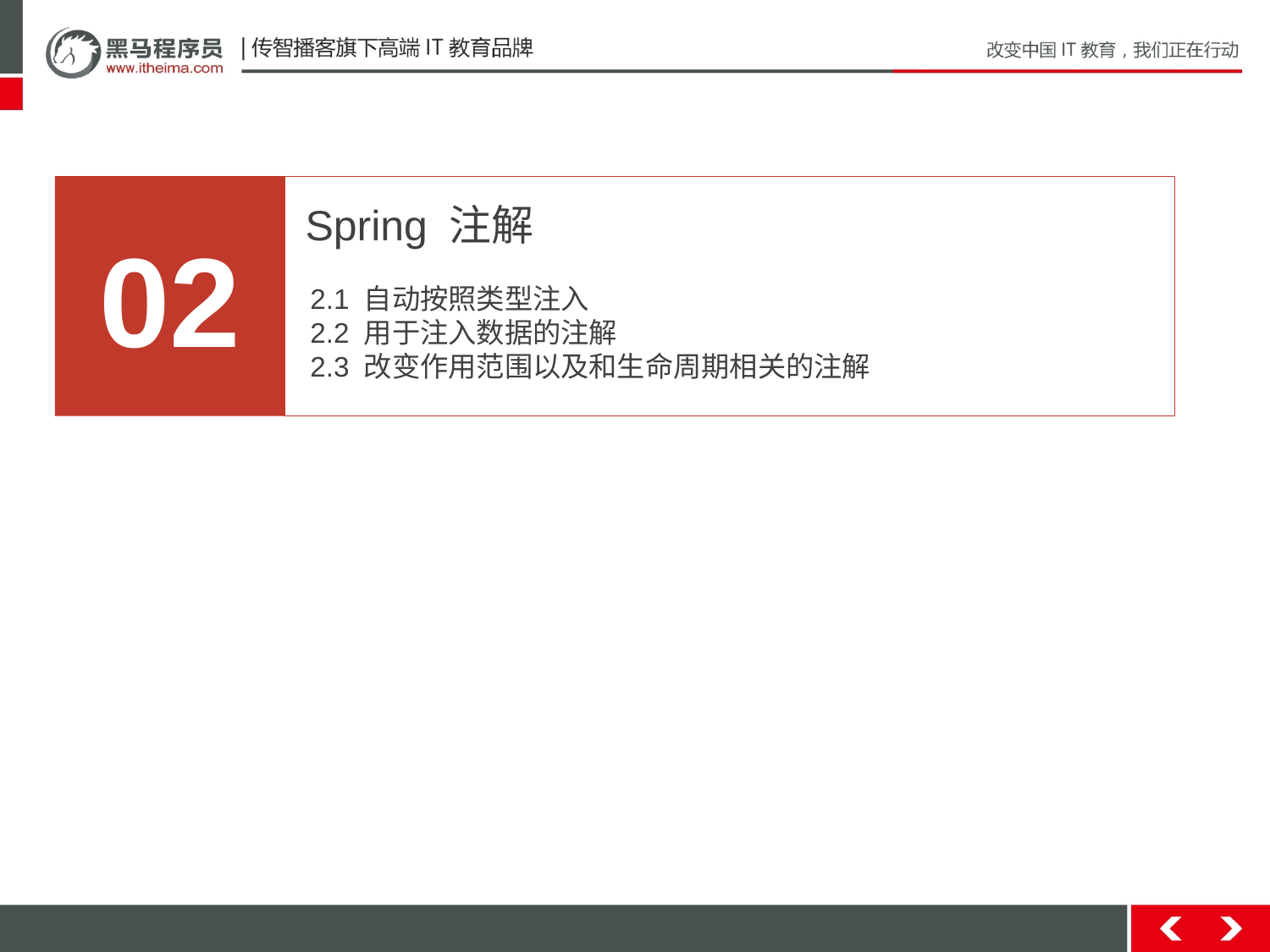

02

Spring 注解
2.1 自动按照类型注入
2.2 用于注入数据的注解
2.3 改变作用范围以及和生命周期相关的注解